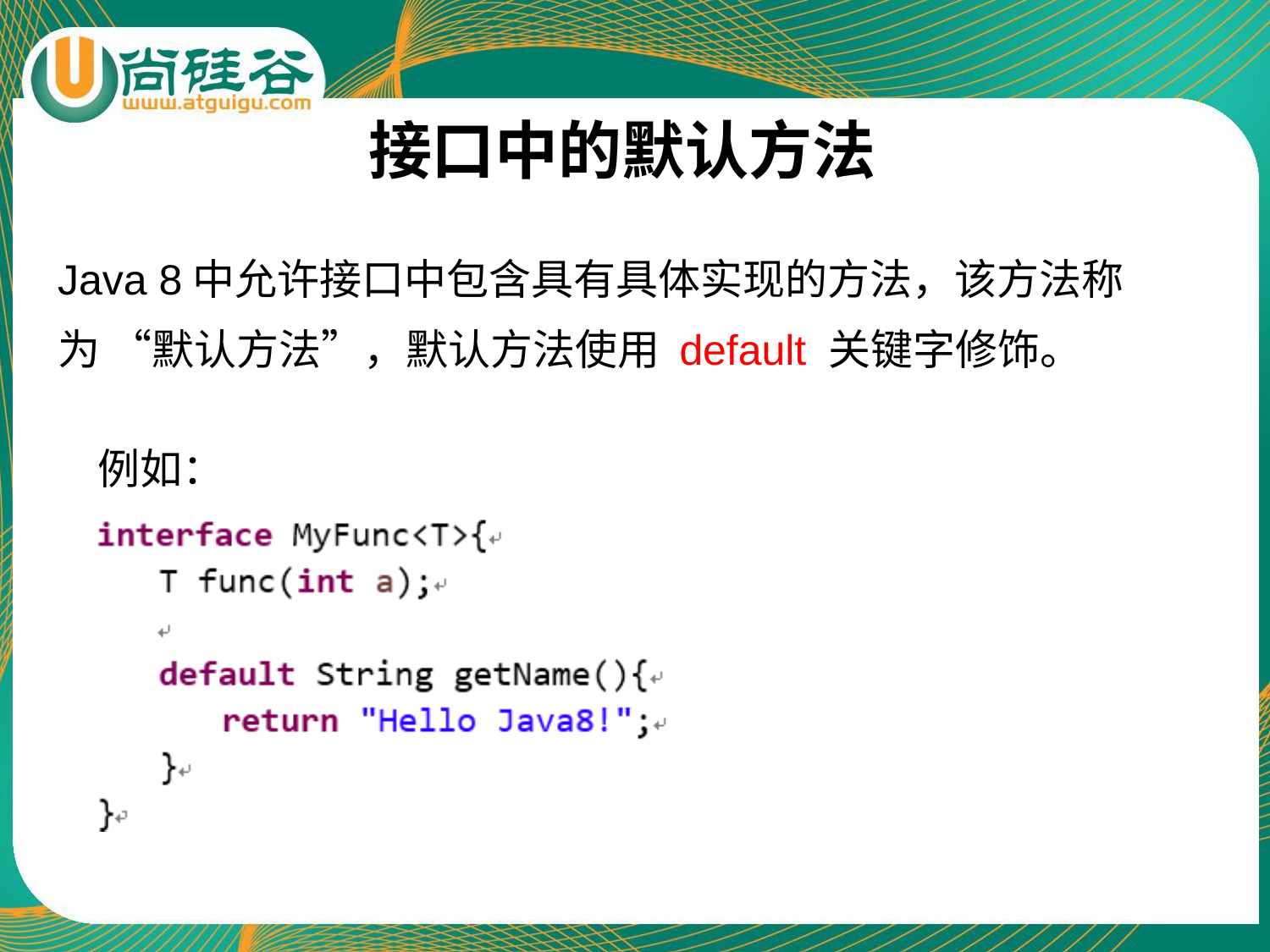

# 接口中的默认方法
Java 8中允许接口中包含具有具体实现的方法，该方法称为 “默认方法”，默认方法使用 default 关键字修饰。

例如：